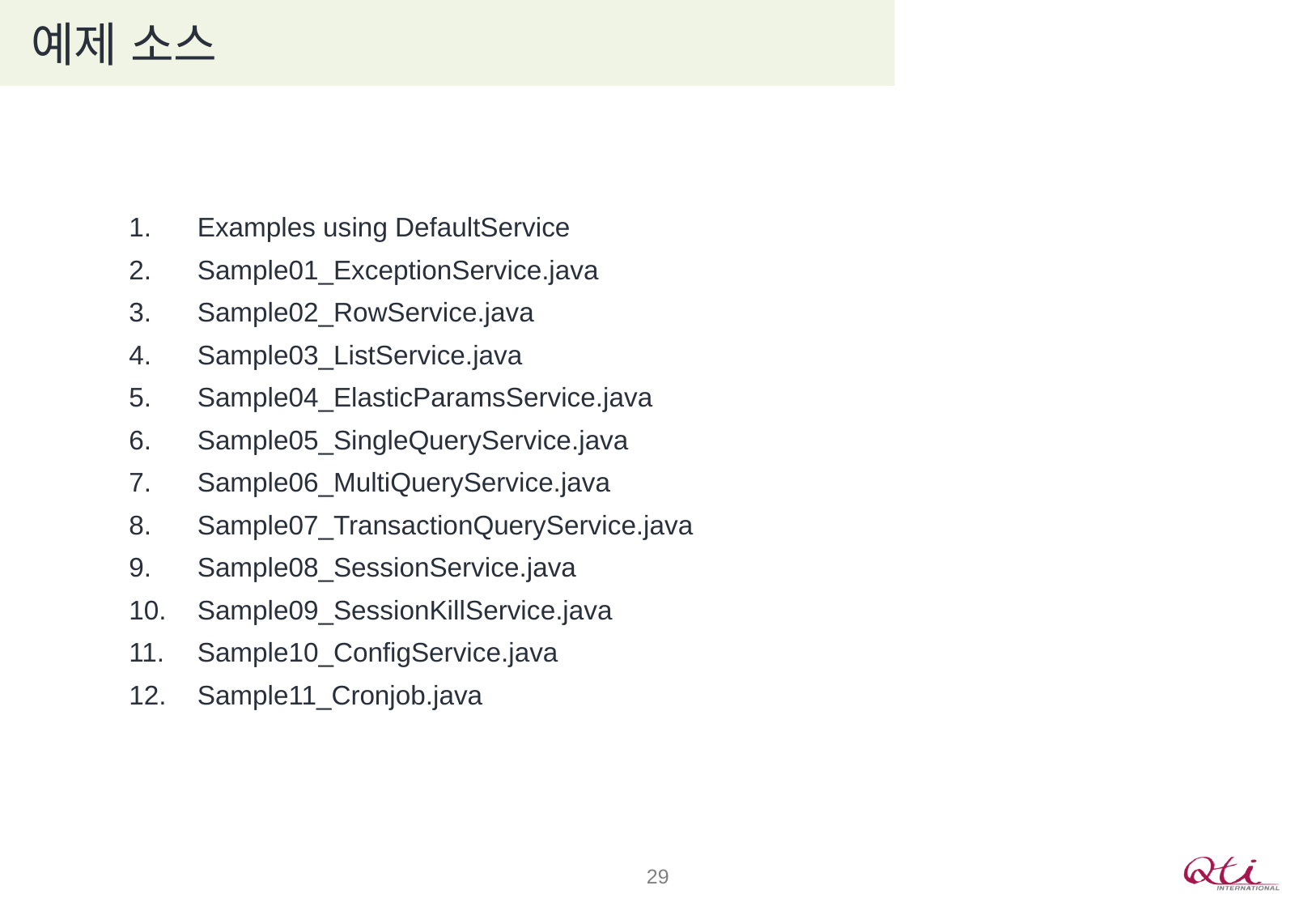

# 예제 소스
Examples using DefaultService
Sample01_ExceptionService.java
Sample02_RowService.java
Sample03_ListService.java
Sample04_ElasticParamsService.java
Sample05_SingleQueryService.java
Sample06_MultiQueryService.java
Sample07_TransactionQueryService.java
Sample08_SessionService.java
Sample09_SessionKillService.java
Sample10_ConfigService.java
Sample11_Cronjob.java

29